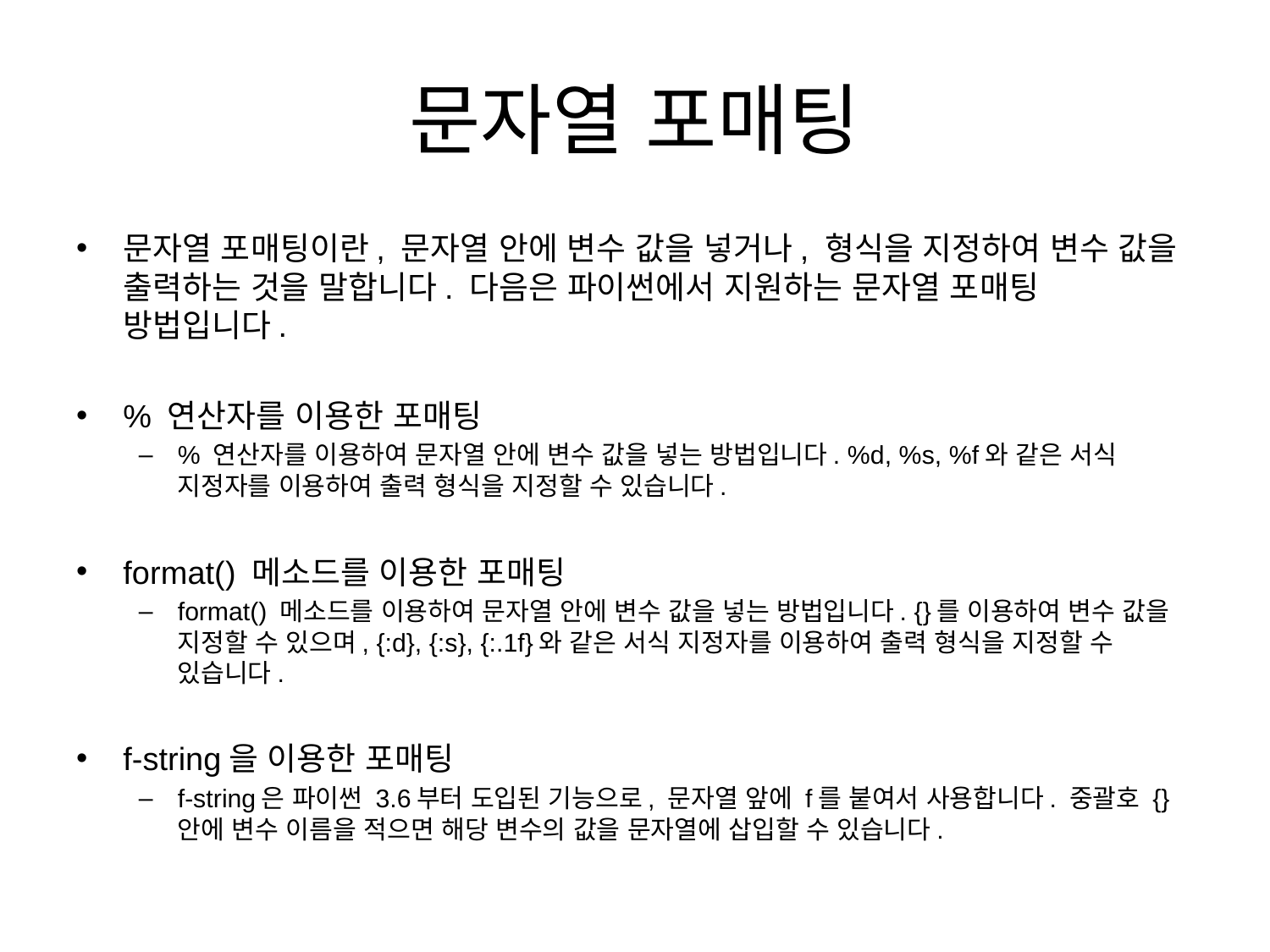

# 문자열 포매팅
문자열 포매팅이란, 문자열 안에 변수 값을 넣거나, 형식을 지정하여 변수 값을 출력하는 것을 말합니다. 다음은 파이썬에서 지원하는 문자열 포매팅 방법입니다.

% 연산자를 이용한 포매팅
% 연산자를 이용하여 문자열 안에 변수 값을 넣는 방법입니다. %d, %s, %f와 같은 서식 지정자를 이용하여 출력 형식을 지정할 수 있습니다.

format() 메소드를 이용한 포매팅
format() 메소드를 이용하여 문자열 안에 변수 값을 넣는 방법입니다. {}를 이용하여 변수 값을 지정할 수 있으며, {:d}, {:s}, {:.1f}와 같은 서식 지정자를 이용하여 출력 형식을 지정할 수 있습니다.

f-string을 이용한 포매팅
f-string은 파이썬 3.6부터 도입된 기능으로, 문자열 앞에 f를 붙여서 사용합니다. 중괄호 {} 안에 변수 이름을 적으면 해당 변수의 값을 문자열에 삽입할 수 있습니다.